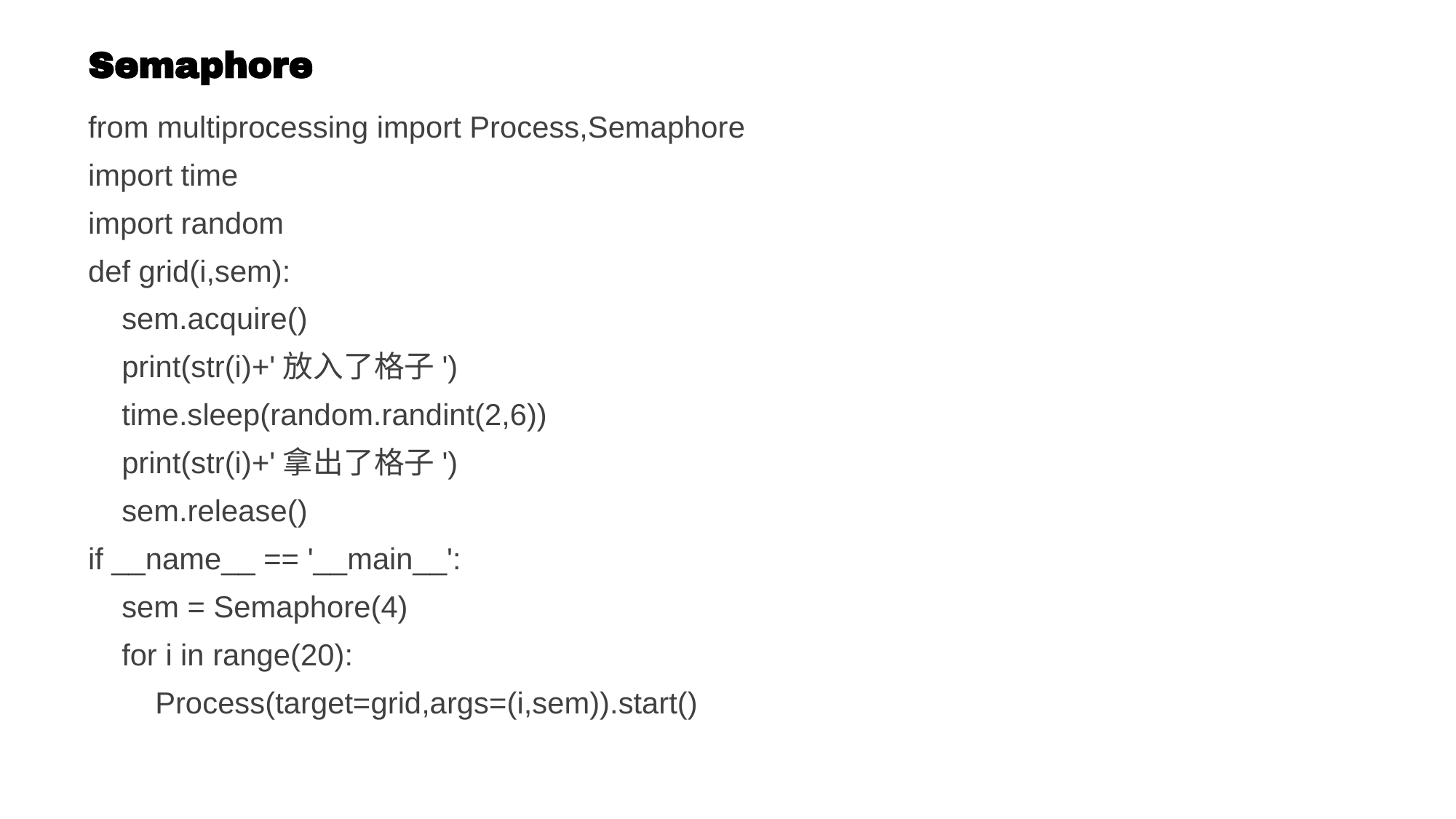

# Semaphore
from multiprocessing import Process,Semaphore
import time
import random
def grid(i,sem):
    sem.acquire()
    print(str(i)+'放入了格子')
    time.sleep(random.randint(2,6))
    print(str(i)+'拿出了格子')
    sem.release()
if __name__ == '__main__':
    sem = Semaphore(4)
    for i in range(20):
        Process(target=grid,args=(i,sem)).start()